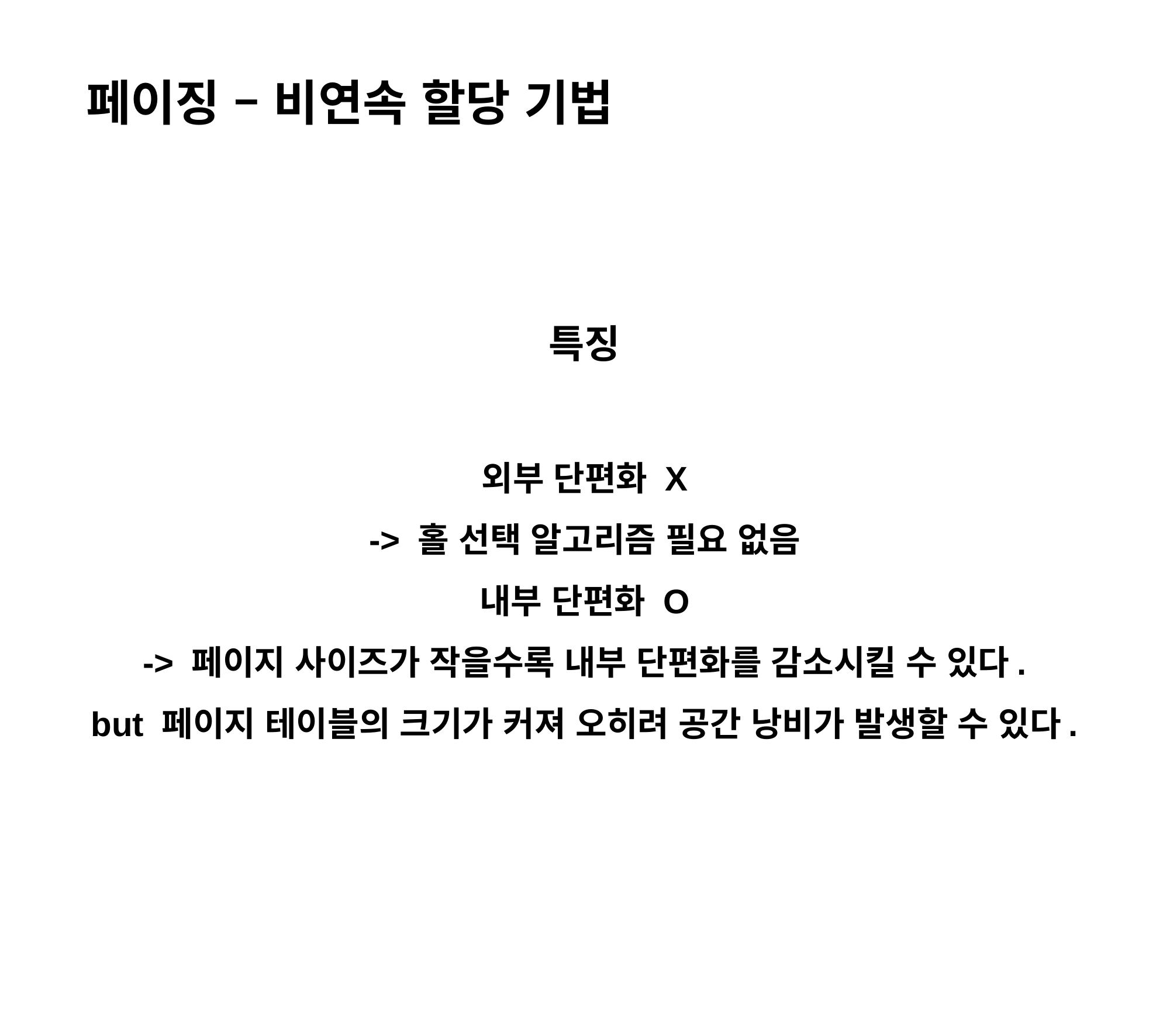

페이징 – 비연속 할당 기법
특징

외부 단편화 X
-> 홀 선택 알고리즘 필요 없음
내부 단편화 O
-> 페이지 사이즈가 작을수록 내부 단편화를 감소시킬 수 있다.
but 페이지 테이블의 크기가 커져 오히려 공간 낭비가 발생할 수 있다.